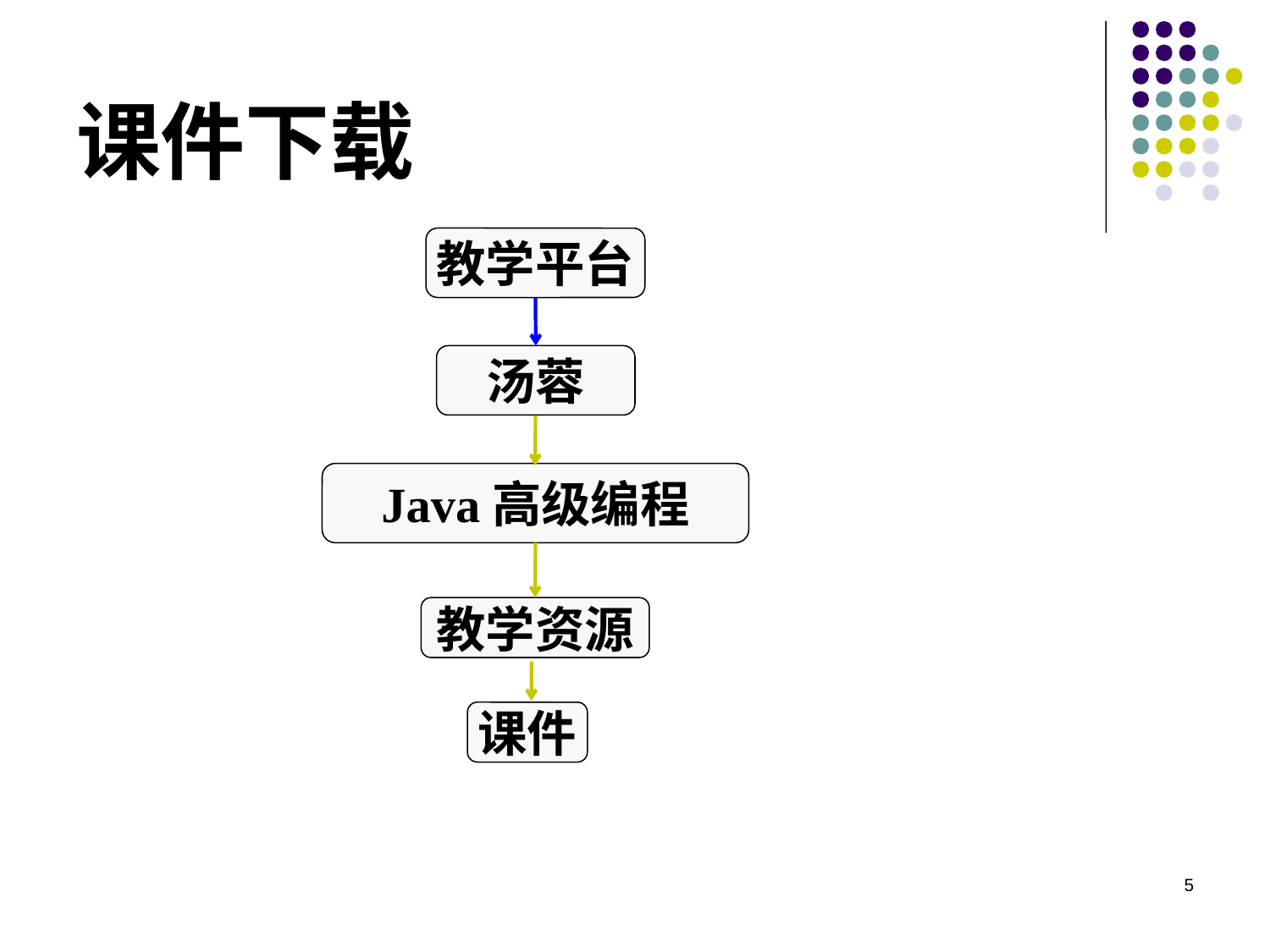

# 课件下载
教学平台
汤蓉
Java高级编程
教学资源
课件
5